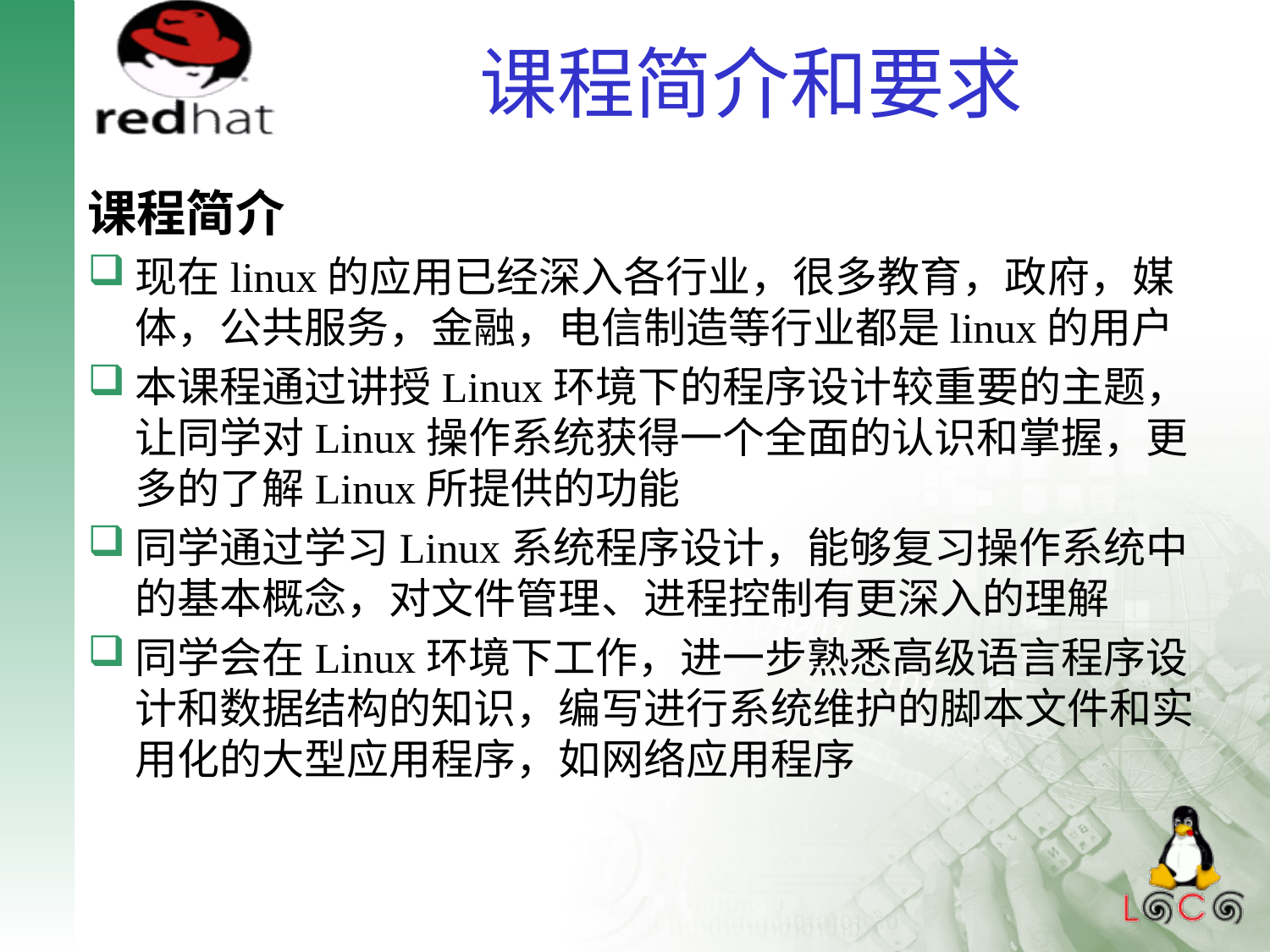

# 课程简介和要求
课程简介
现在linux的应用已经深入各行业，很多教育，政府，媒体，公共服务，金融，电信制造等行业都是linux的用户
本课程通过讲授Linux环境下的程序设计较重要的主题，让同学对Linux操作系统获得一个全面的认识和掌握，更多的了解Linux所提供的功能
同学通过学习Linux系统程序设计，能够复习操作系统中的基本概念，对文件管理、进程控制有更深入的理解
同学会在Linux环境下工作，进一步熟悉高级语言程序设计和数据结构的知识，编写进行系统维护的脚本文件和实用化的大型应用程序，如网络应用程序